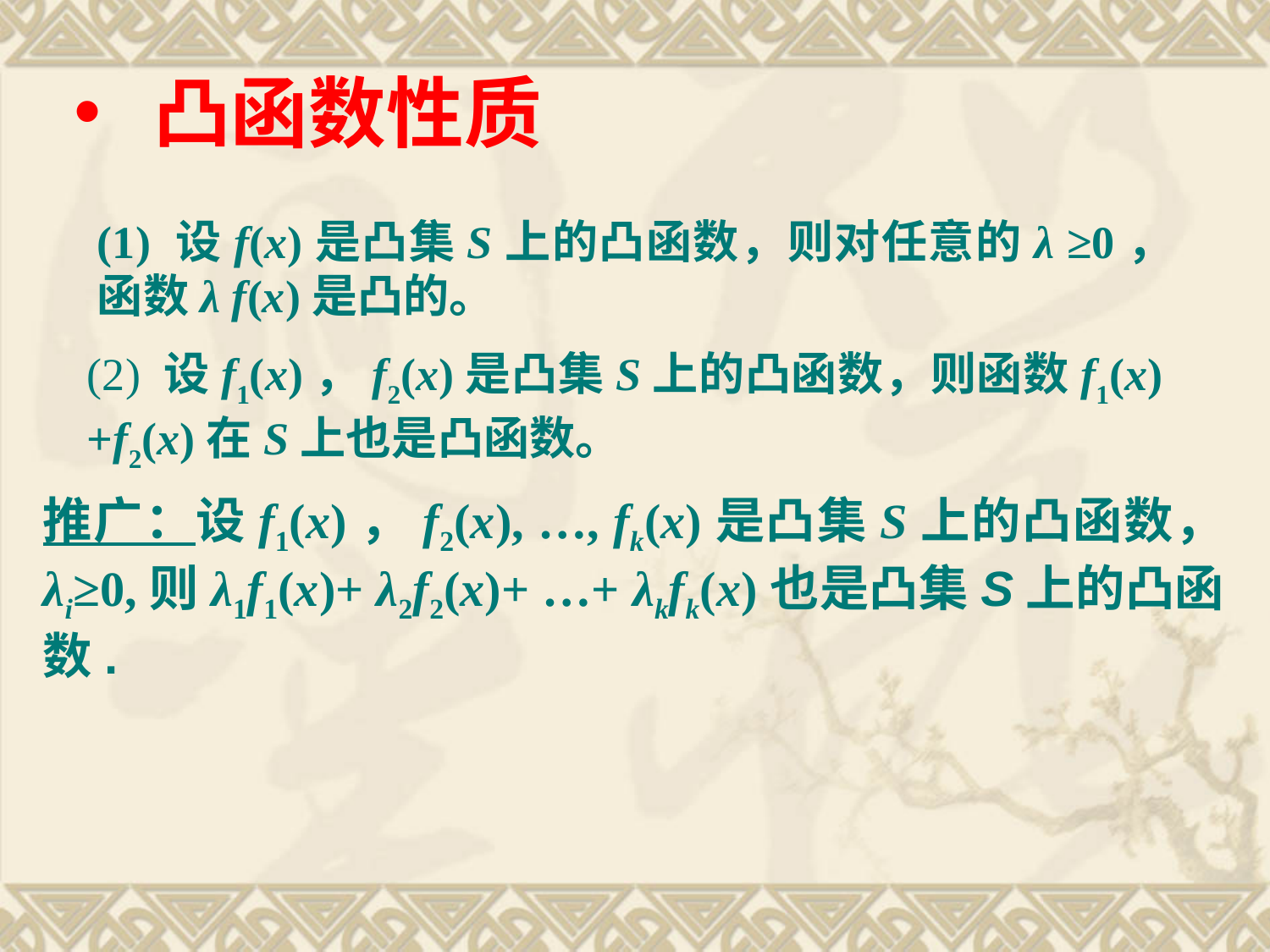

# 凸函数性质
(1) 设f(x)是凸集S上的凸函数，则对任意的λ ≥0，函数λ f(x)是凸的。
(2) 设f1(x)，f2(x)是凸集S上的凸函数，则函数f1(x)+f2(x)在S上也是凸函数。

推广：设f1(x)，f2(x), …, fk(x)是凸集S上的凸函数， λi≥0,则λ1f1(x)+ λ2f2(x)+ …+ λkfk(x)也是凸集S上的凸函数.